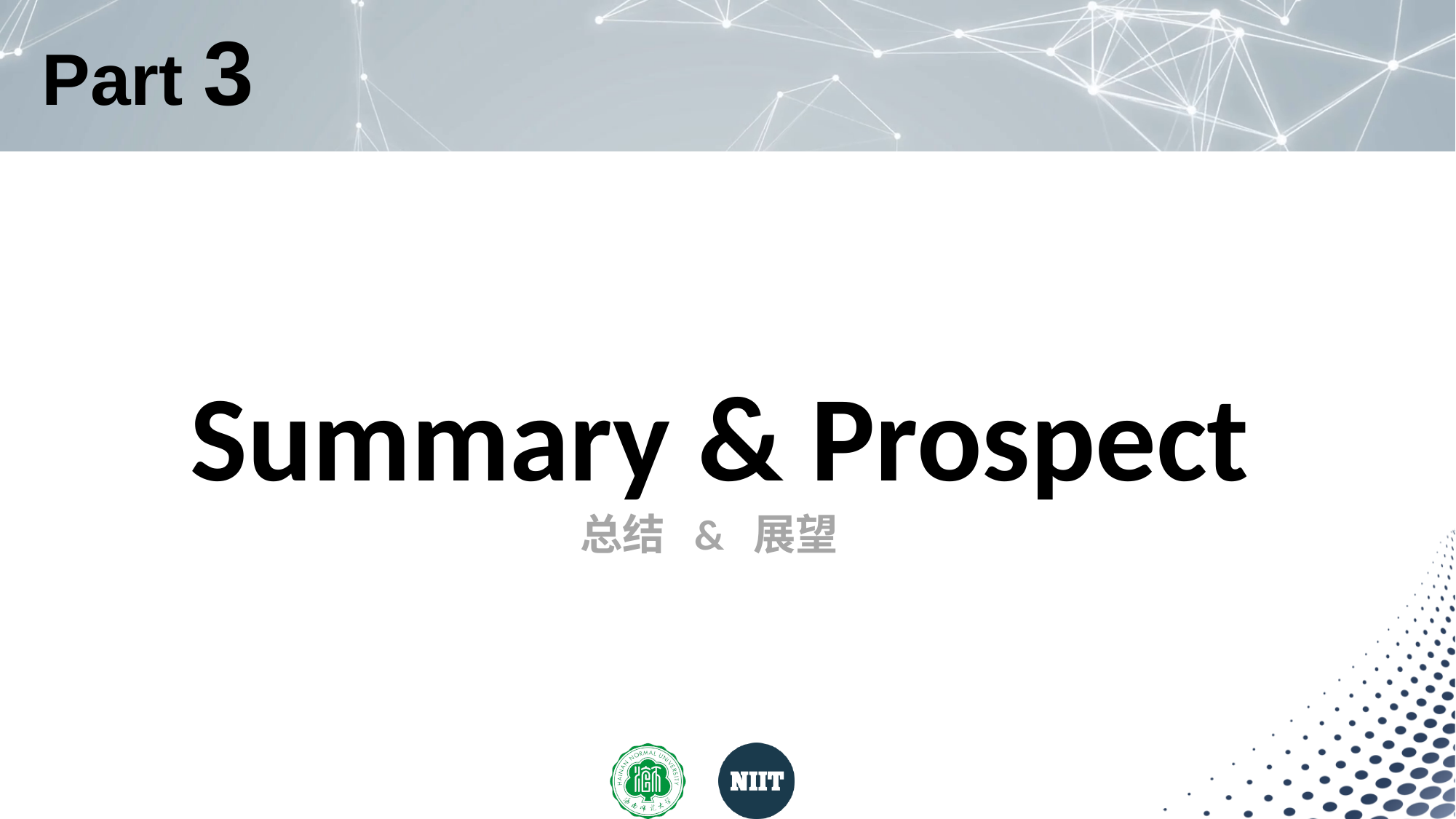

# Part 3
Summary & Prospect
总结  &  展望